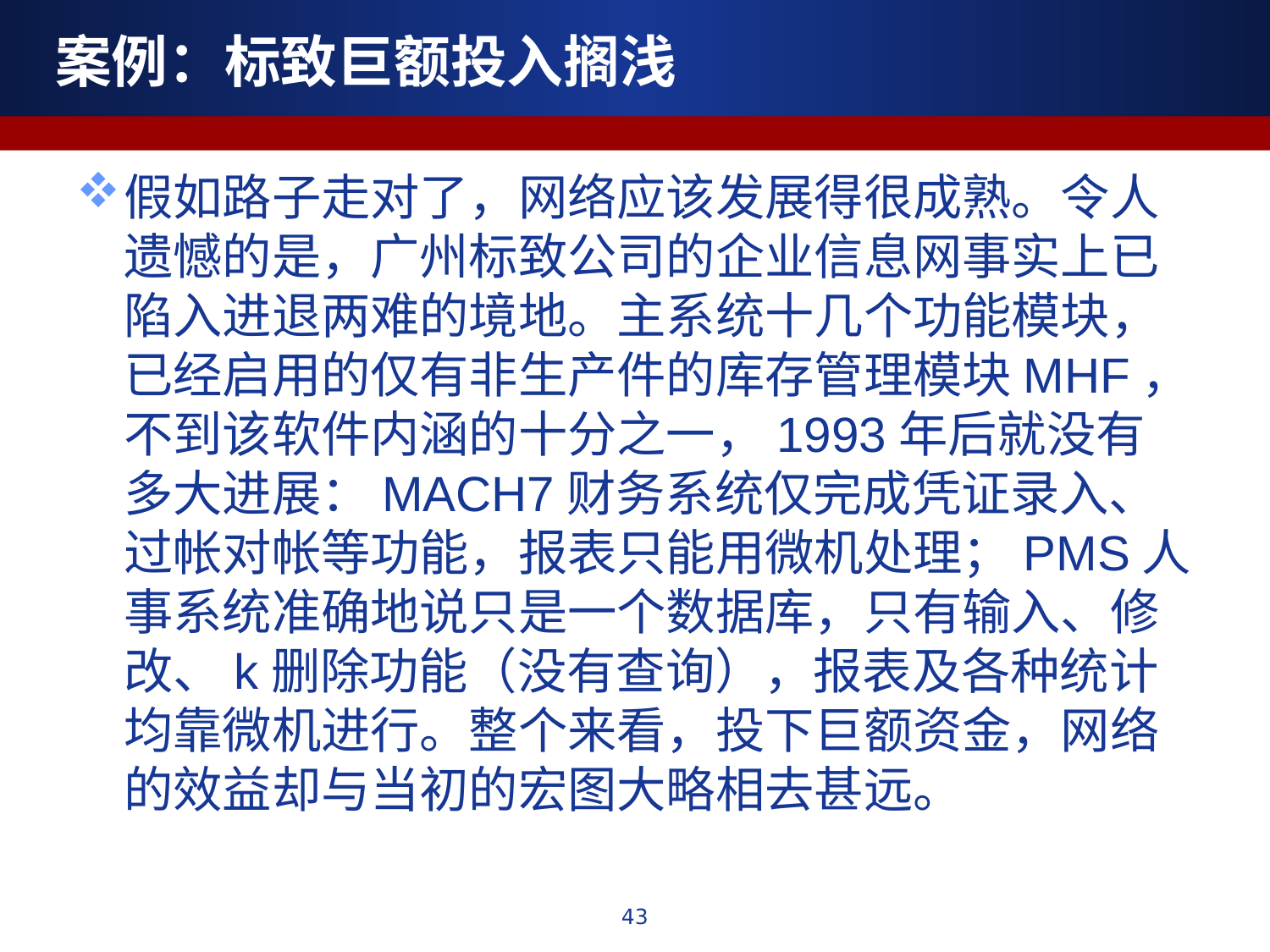

# 案例：标致巨额投入搁浅
假如路子走对了，网络应该发展得很成熟。令人遗憾的是，广州标致公司的企业信息网事实上已陷入进退两难的境地。主系统十几个功能模块，已经启用的仅有非生产件的库存管理模块MHF，不到该软件内涵的十分之一，1993年后就没有多大进展：MACH7财务系统仅完成凭证录入、过帐对帐等功能，报表只能用微机处理；PMS人事系统准确地说只是一个数据库，只有输入、修改、k删除功能（没有查询），报表及各种统计均靠微机进行。整个来看，投下巨额资金，网络的效益却与当初的宏图大略相去甚远。
43